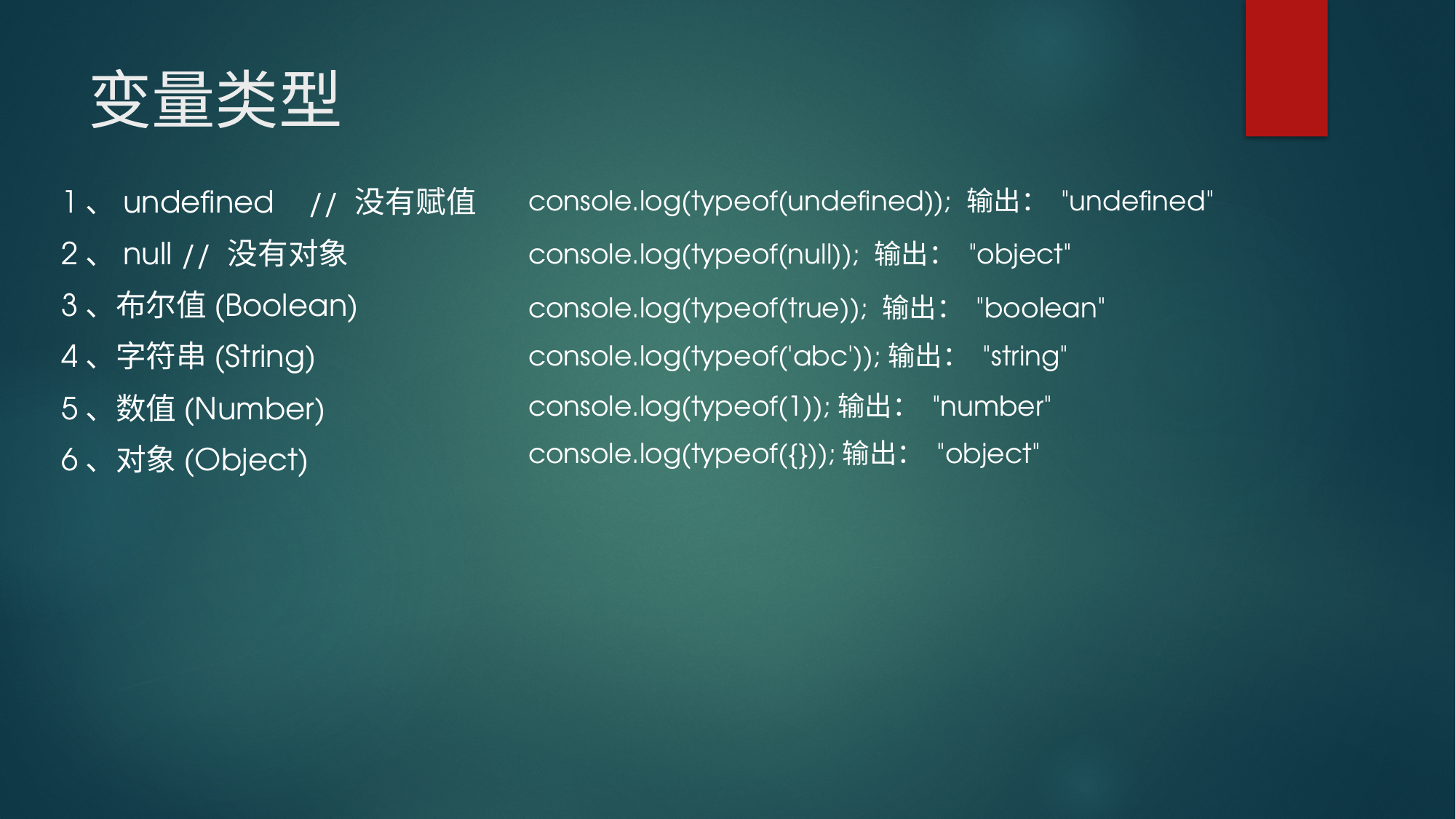

# 变量类型
1、undefined    // 没有赋值
2、null // 没有对象
3、布尔值(Boolean)
4、字符串(String)
5、数值(Number)
6、对象(Object)
console.log(typeof(undefined)); 输出： "undefined"
console.log(typeof(null)); 输出： "object"
console.log(typeof(true)); 输出： "boolean"
console.log(typeof('abc'));输出： "string"
console.log(typeof(1));输出： "number"
console.log(typeof({}));输出： "object"